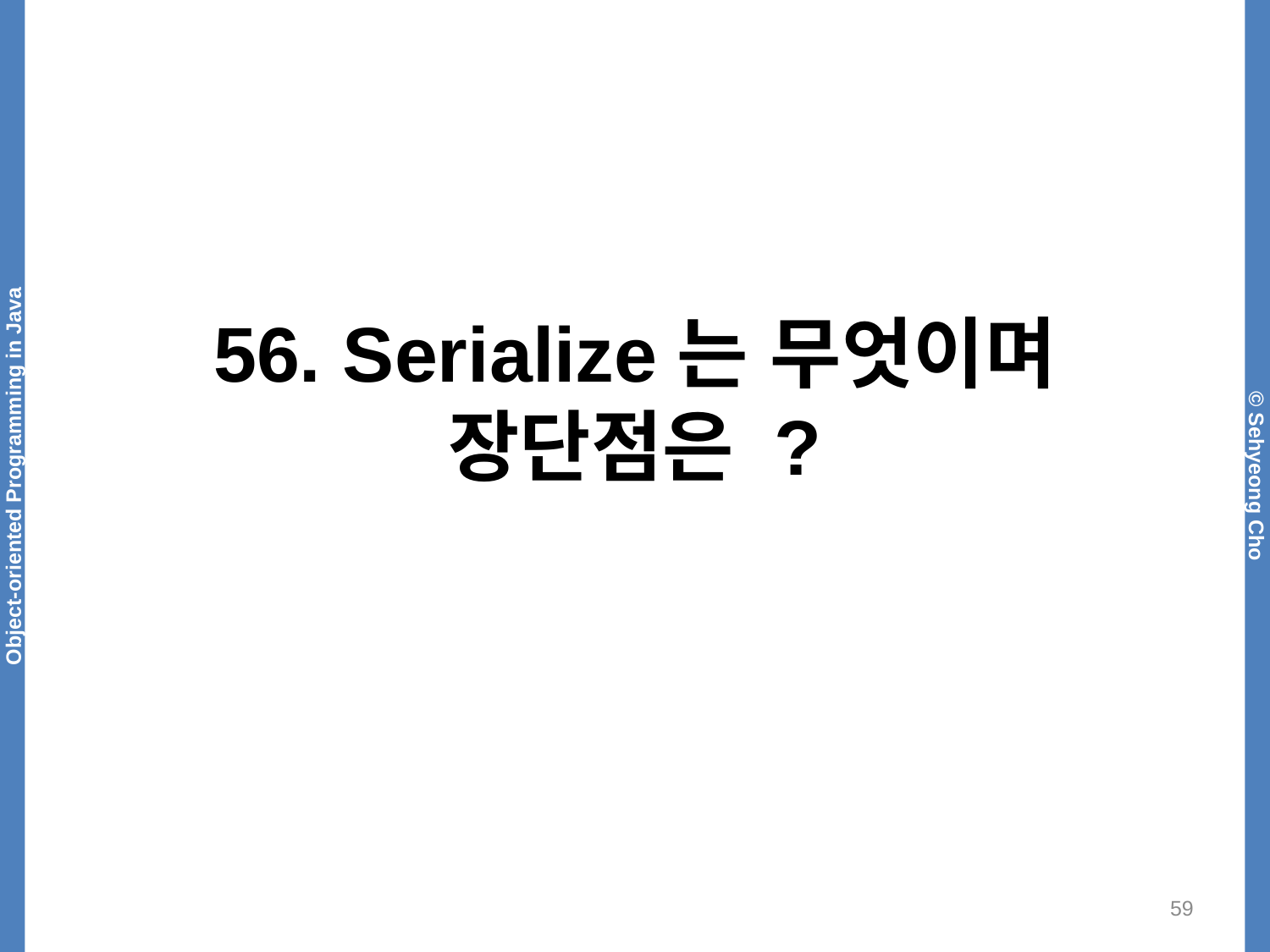

# 56. Serialize는 무엇이며 장단점은 ?

59